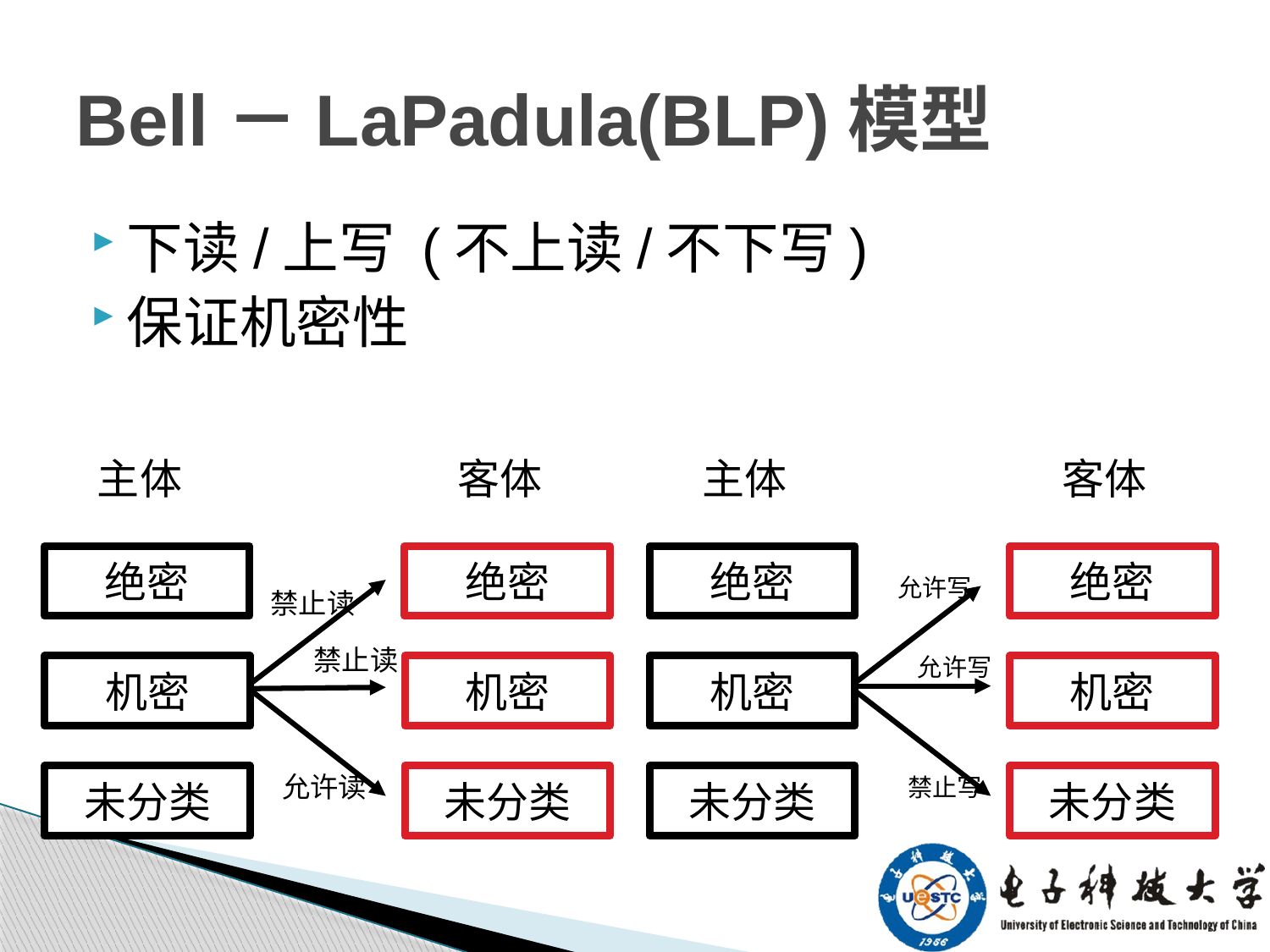

# Bell－LaPadula(BLP)模型
下读/上写 (不上读/不下写)
保证机密性
主体
客体
绝密
绝密

禁止读
禁止读
机密
机密

允许读
未分类
未分类
主体
客体
绝密
绝密
允许写

允许写
机密
机密

未分类
禁止写
未分类